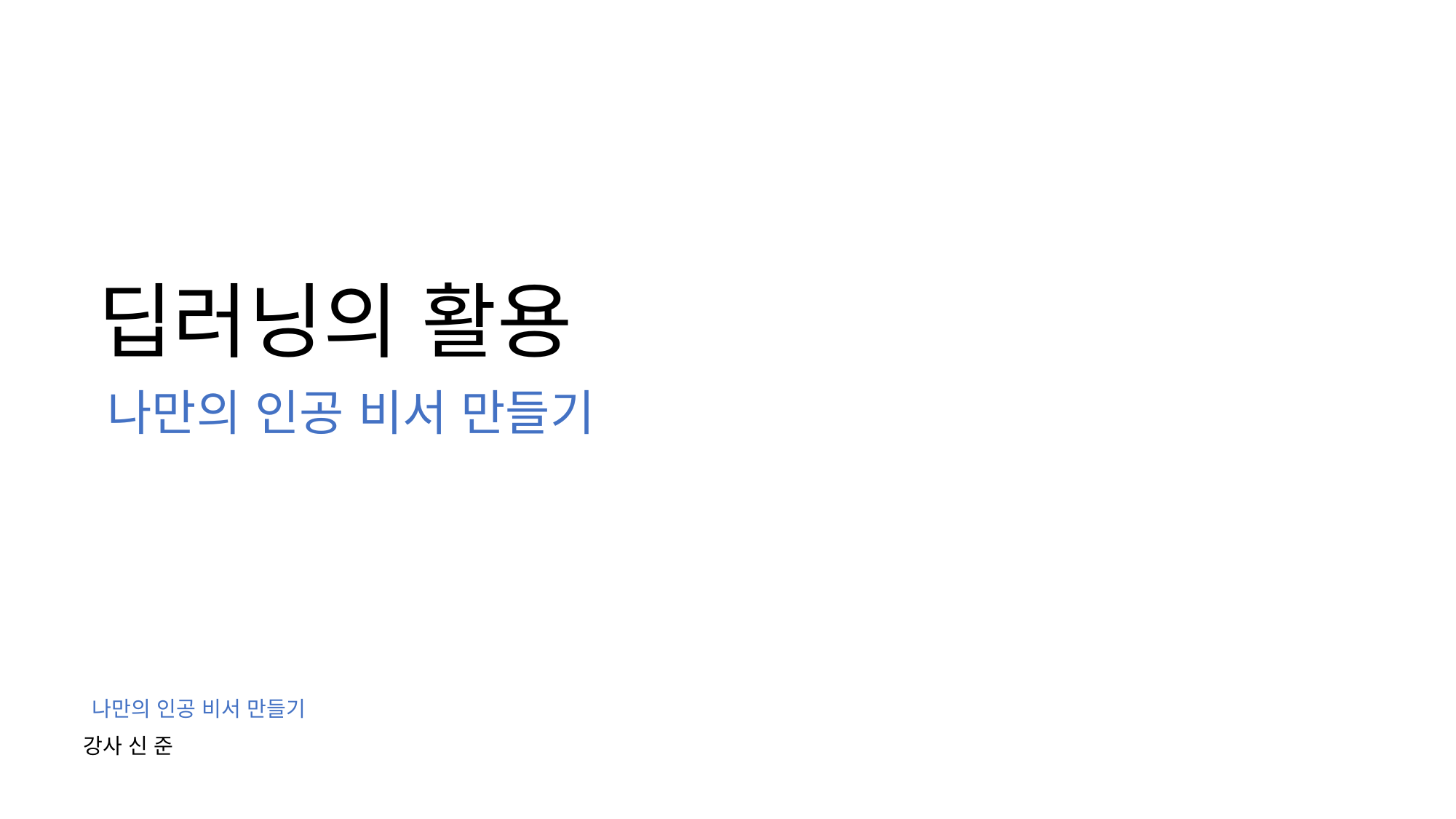

딥러닝의 활용
나만의 인공 비서 만들기
나만의 인공 비서 만들기
강사 신 준